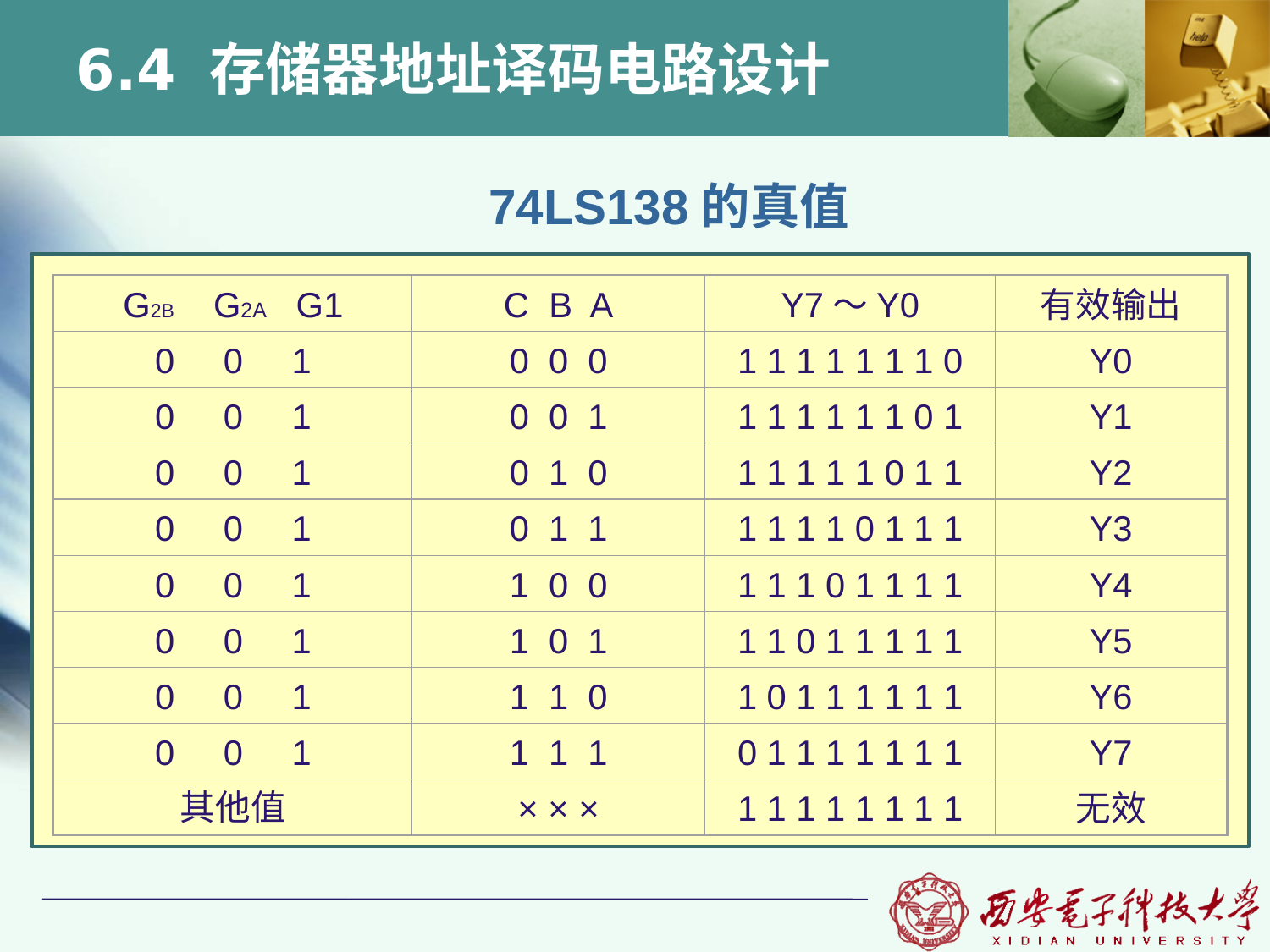

6.4 存储器地址译码电路设计
74LS138的真值

G2B    G2A   G1

C  B  A

Y7～Y0

有效输出

0     0     1

0  0  0

1 1 1 1 1 1 1 0

Y0

0     0     1

0  0  1

1 1 1 1 1 1 0 1

Y1

0     0     1

0  1  0

1 1 1 1 1 0 1 1

Y2

0     0     1

0  1  1

1 1 1 1 0 1 1 1

Y3

0     0     1

1  0  0

1 1 1 0 1 1 1 1

Y4

0     0     1

1  0  1

1 1 0 1 1 1 1 1

Y5

0     0     1

1  1  0

1 0 1 1 1 1 1 1

Y6

0     0     1

1  1  1

0 1 1 1 1 1 1 1

Y7

其他值

× × ×

1 1 1 1 1 1 1 1

无效